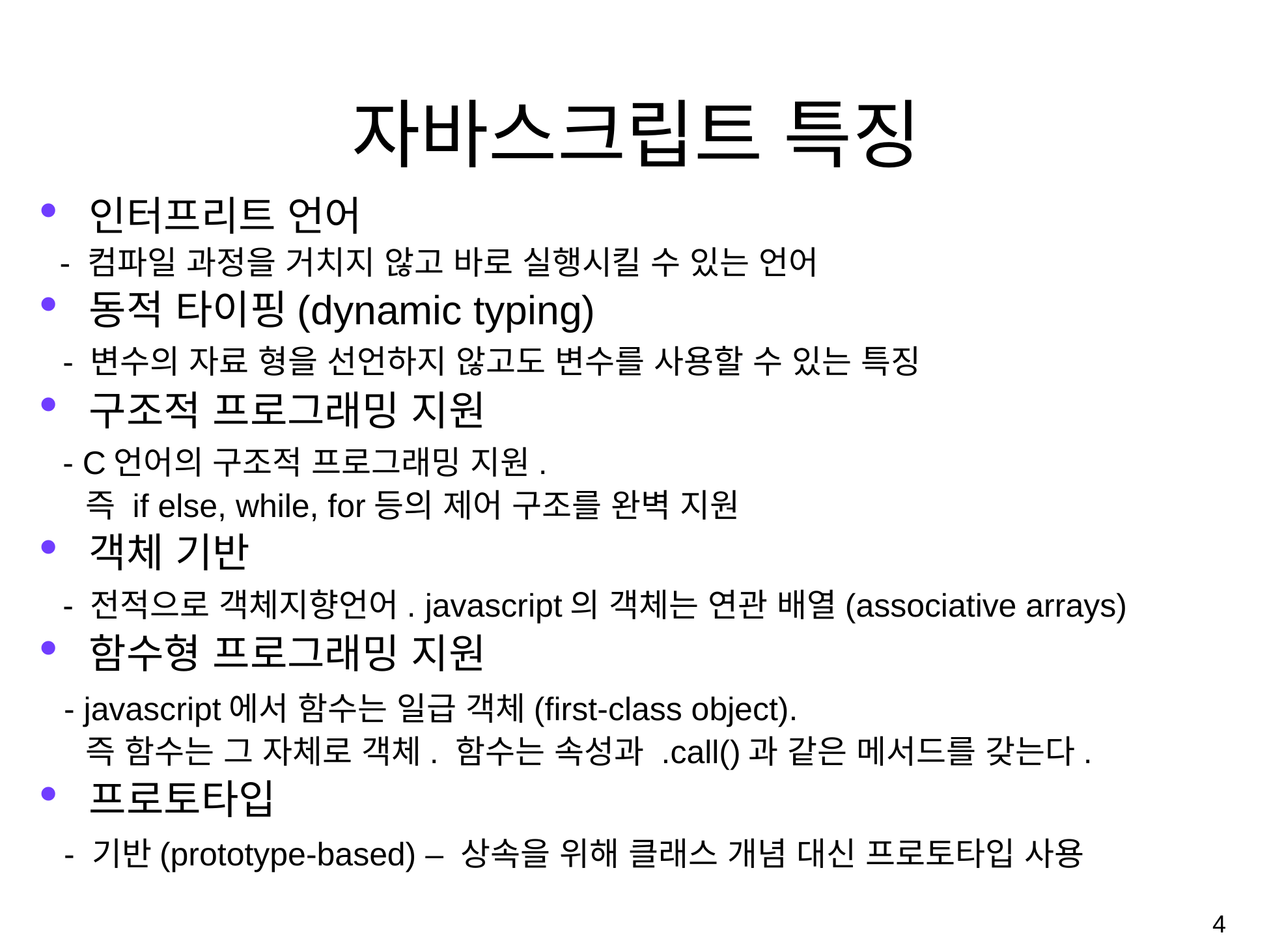

자바스크립트 특징
인터프리트 언어
  - 컴파일 과정을 거치지 않고 바로 실행시킬 수 있는 언어
동적 타이핑(dynamic typing)
  - 변수의 자료 형을 선언하지 않고도 변수를 사용할 수 있는 특징
구조적 프로그래밍 지원
  - C언어의 구조적 프로그래밍 지원.
    즉 if else, while, for등의 제어 구조를 완벽 지원
객체 기반
  - 전적으로 객체지향언어. javascript의 객체는 연관 배열(associative arrays)
함수형 프로그래밍 지원
  - javascript에서 함수는 일급 객체(first-class object).
    즉 함수는 그 자체로 객체. 함수는 속성과 .call()과 같은 메서드를 갖는다.
프로토타입
  - 기반(prototype-based) – 상속을 위해 클래스 개념 대신 프로토타입 사용
4